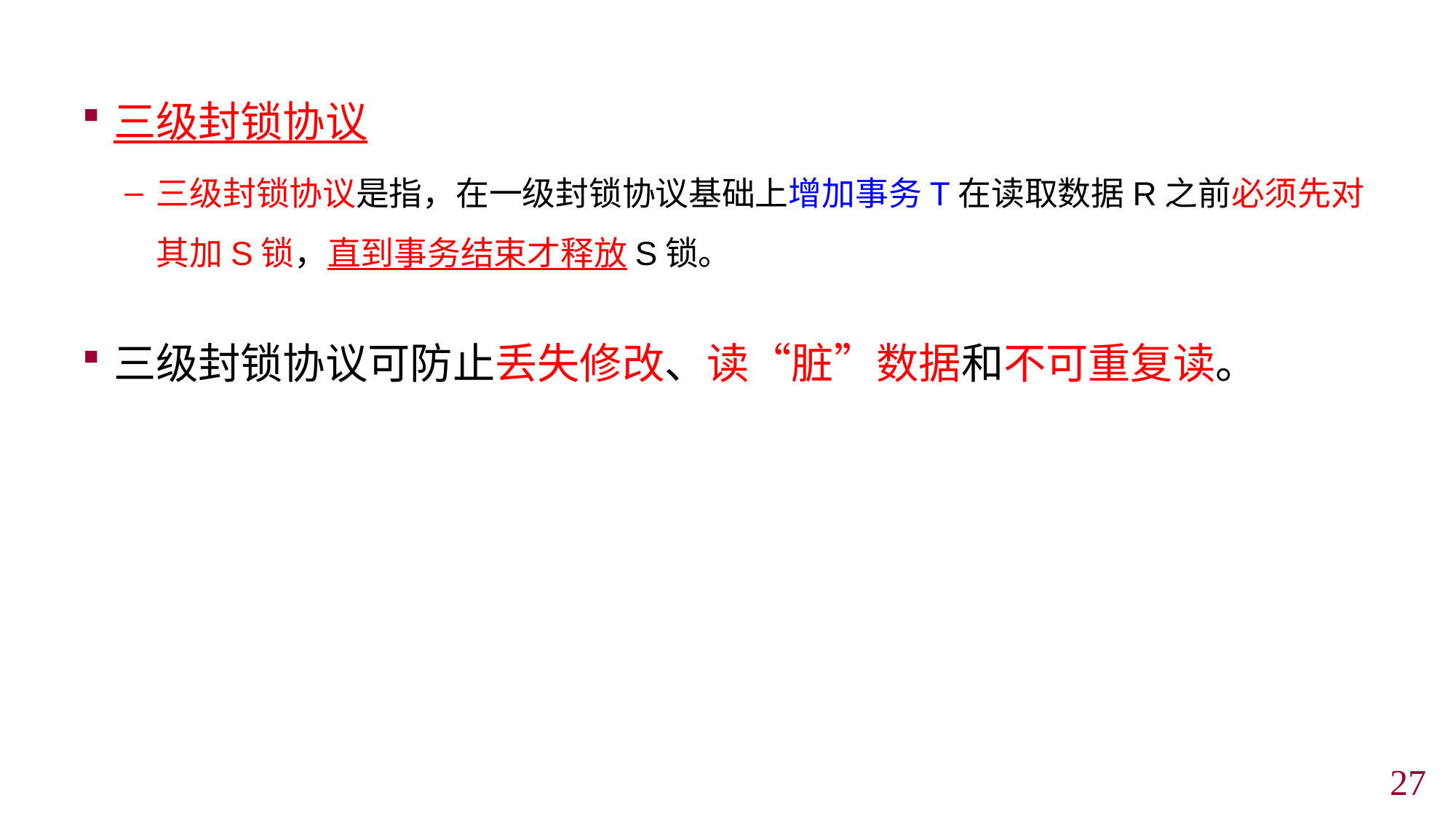

三级封锁协议
三级封锁协议是指，在一级封锁协议基础上增加事务T在读取数据R之前必须先对其加S锁，直到事务结束才释放S锁。

三级封锁协议可防止丢失修改、读“脏”数据和不可重复读。

27